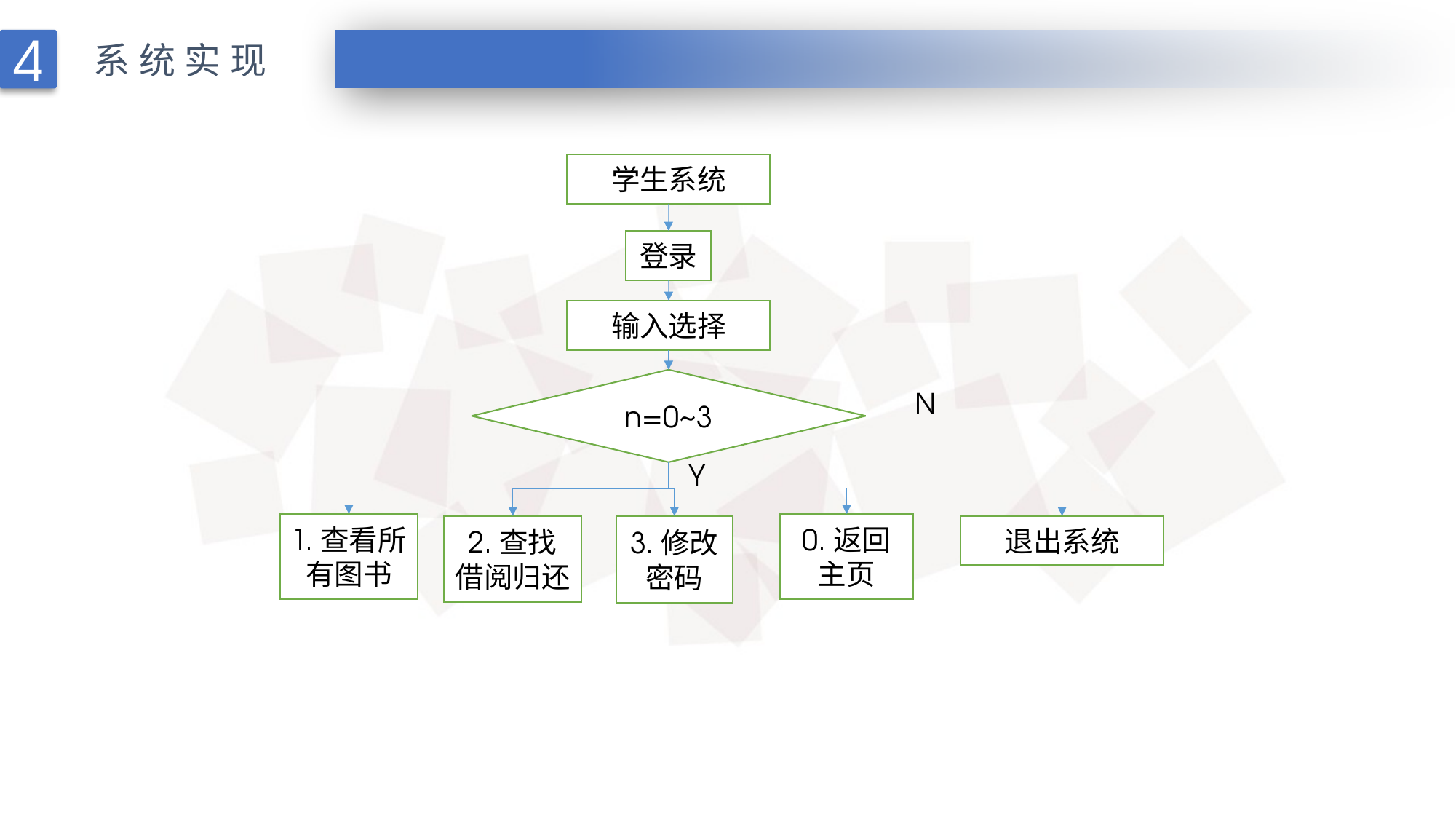

4

系统实现
学生系统
登录
输入选择
n=0~3
N
Y
1.查看所有图书
0.返回主页
2.查找借阅归还
退出系统
3.修改密码